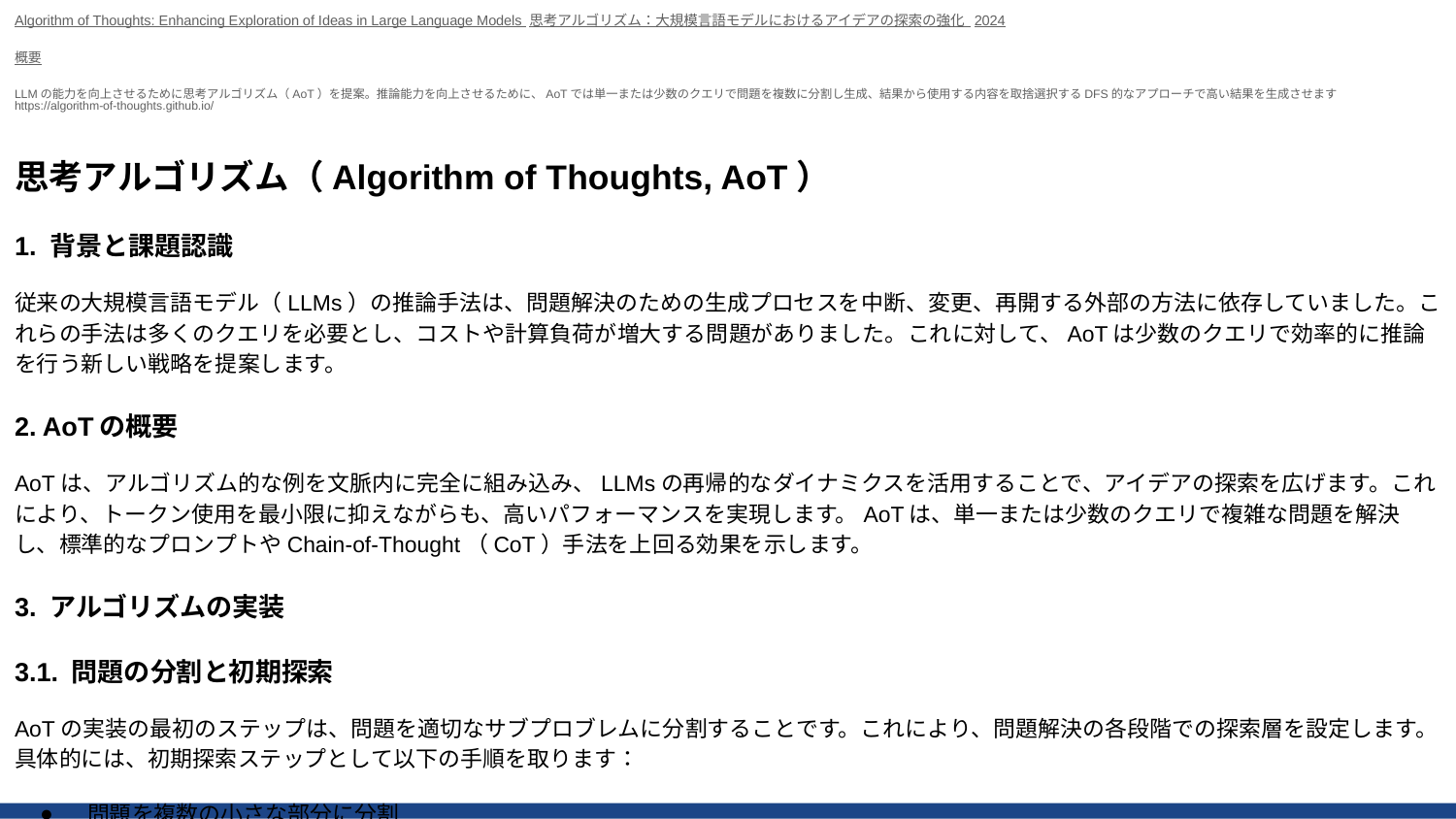

Algorithm of Thoughts: Enhancing Exploration of Ideas in Large Language Models 思考アルゴリズム：大規模言語モデルにおけるアイデアの探索の強化  2024
概要
LLMの能力を向上させるために思考アルゴリズム（AoT）を提案。推論能力を向上させるために、AoTでは単一または少数のクエリで問題を複数に分割し生成、結果から使用する内容を取捨選択するDFS的なアプローチで高い結果を生成させます
https://algorithm-of-thoughts.github.io/
思考アルゴリズム（Algorithm of Thoughts, AoT）
1. 背景と課題認識
従来の大規模言語モデル（LLMs）の推論手法は、問題解決のための生成プロセスを中断、変更、再開する外部の方法に依存していました。これらの手法は多くのクエリを必要とし、コストや計算負荷が増大する問題がありました。これに対して、AoTは少数のクエリで効率的に推論を行う新しい戦略を提案します。
2. AoTの概要
AoTは、アルゴリズム的な例を文脈内に完全に組み込み、LLMsの再帰的なダイナミクスを活用することで、アイデアの探索を広げます。これにより、トークン使用を最小限に抑えながらも、高いパフォーマンスを実現します。AoTは、単一または少数のクエリで複雑な問題を解決し、標準的なプロンプトやChain-of-Thought（CoT）手法を上回る効果を示します。
3. アルゴリズムの実装
3.1. 問題の分割と初期探索
AoTの実装の最初のステップは、問題を適切なサブプロブレムに分割することです。これにより、問題解決の各段階での探索層を設定します。具体的には、初期探索ステップとして以下の手順を取ります：
問題を複数の小さな部分に分割
各部分問題の解決策を生成
3.2. サブプロブレムへの解決策の提案
次に、各サブプロブレムに対する解決策を提案します。このステップでは、直接的かつ継続的に解決策を生成し、各サブプロブレムに対する最適な解決策を見つけます。
3.3. サブプロブレムの有望性評価
生成された解決策の中から、有望なものを評価し、探索方向を決定します。これにより、複雑なプロンプトエンジニアリングの必要性が減少し、モデルが本質的に有望な候補を優先するようになります。
3.4. より有望なノードへのバックトラッキング
探索プロセス中に、あるノードから別の有望なノードへバックトラッキングすることで、最適な解決策に向かいます。このステップは、主に深さ優先探索（DFS）アプローチに基づいています。
4. 実験と評価
AoTの効果を実証するため、いくつかのベンチマークタスクを用いて実験が行われました。特に以下のタスクに焦点を当てています：
4.1. 24ゲーム
24ゲームでは、与えられた4つの数字を用いて24を作るタスクです。AoTは、このゲームにおいて単一クエリで高い成功率を示し、他の手法を上回るパフォーマンスを達成しました。
4.2. ミニクロスワード
5×5のミニクロスワードパズルでは、与えられたヒントに基づいて単語を埋めるタスクです。AoTは、単語の成功率においても他の手法を上回り、特にToT（Tree of Thoughts）手法よりも少ないクエリで高いパフォーマンスを示しました。
5. エラー分析
AoTのエラー分析を行い、以下のような分類を行いました：
トークン不足エラー
式の誤り
非最終化エラー
その他のエラー
これにより、AoTのさらなる改善点を特定し、モデルの性能向上に役立てています。
6. 理論的な裏付け
AoTの理論的な裏付けとして、TIME(an) ⊆ AOT(n)という定理が証明されています。これは、ある時間複雑度で動作するチューリングマシンが解決可能な問題クラスが、AoTプロンプトを使用することで解決可能であることを示しています。
TIME(an) ⊆ AOT(n) の詳細
定義と背景
TIME(an) は、計算複雑性理論におけるクラスの一つであり、ある定数 a≥1a \geq 1a≥1 に対して、チューリングマシンが入力長 nnn の問題を O(an)O(an)O(an) の時間で解決できる問題の集合を表します。具体的には、チューリングマシンが与えられた問題を一定の時間内で処理できるかどうかを示しています。
AOT(n) は、この論文で提案されている思考アルゴリズム（Algorithm of Thoughts, AoT）を用いた大規模言語モデル（LLMs）の推論能力を指します。AOT(n)は、入力トークン数 nnn に対して、AoTが何ステップで問題を解決できるかを示します。
定理の概要
定理: TIME(an)⊆AOT(n)TIME(an) \subseteq AOT(n)TIME(an)⊆AOT(n)
この定理は、任意の定数 a≥1a \geq 1a≥1 に対して、時間複雑度 O(an)O(an)O(an) で動作するチューリングマシンが解決できる問題は、AoTプロンプトを使用することで同じく解決可能であることを示しています。つまり、AoTを用いることで、チューリングマシンが解決可能な全ての問題を解決できることを意味します。※チューリングマシンが解決可能な全ての問題を同様に解決する能力を持つ前提
証明の概要
探索の分割:
問題を小さな部分に分割し、各部分問題に対する解決策を生成する手法を採用します。これは、深さ優先探索（DFS）や幅優先探索（BFS）のようなアルゴリズムに基づいています。
継続的な生成:
各サブプロブレムに対して連続的に解決策を生成し、途中で生成を中断せずに進行します。これにより、モデルが逐次的に解決策を構築することが可能になります。
ノードの評価とバックトラッキング:
生成された解決策を評価し、有望な候補を優先して探索します。また、必要に応じて以前のノードに戻り、他の候補を再評価することも可能です。これにより、モデルは効率的に解決策を見つけることができます。
トークン効率の最適化:
モデルが生成するトークンの数を最小限に抑えつつ、最適な解決策を見つけるための探索プロセスを設計します。これにより、少ないリソースで効率的な推論が可能となります。
理論的なインプリケーション
この定理が示すように、AoTを用いることで、チューリングマシンが解決可能な全ての問題を同様に解決することができます。これは、AoTが持つ強力な推論能力を裏付けるものであり、特に以下の点で重要です：
計算効率の向上: AoTは、少数のクエリで複雑な問題を効率的に解決するため、計算リソースの節約に貢献します。
アルゴリズム的な柔軟性: AoTは、アルゴリズム的なアプローチを文脈内で適用することで、多様な問題に対応できる柔軟性を持ちます。
LLMsの限界突破: 従来の手法では達成できなかった高いパフォーマンスを実現し、LLMsの推論能力を最大限に引き出すことが可能です。
実験結果のサポート
論文では、24ゲームやミニクロスワードなどの具体的なタスクにおいて、AoTが高い成功率を示すことが実証されています。これらの結果は、TIME(an) ⊆ AOT(n) の定理を実証的に裏付けるものであり、AoTの有効性を強調しています。